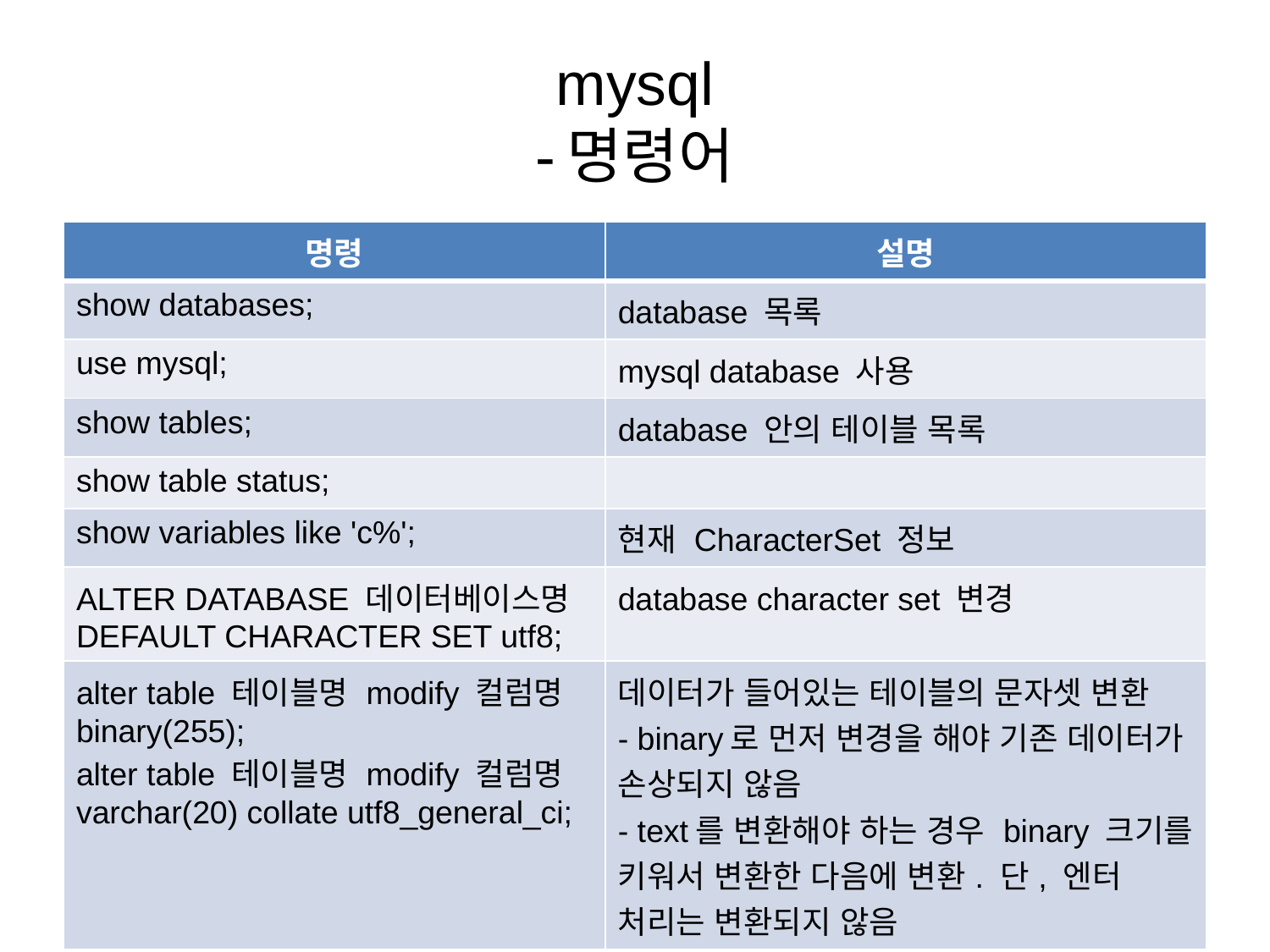

# mysql -명령어
| 명령 | 설명 |
| --- | --- |
| show databases; | database 목록 |
| use mysql; | mysql database 사용 |
| show tables; | database 안의 테이블 목록 |
| show table status; |  |
| show variables like 'c%'; | 현재 CharacterSet 정보 |
| ALTER DATABASE 데이터베이스명 DEFAULT CHARACTER SET utf8; | database character set 변경 |
| alter table 테이블명 modify 컬럼명 binary(255); alter table 테이블명 modify 컬럼명 varchar(20) collate utf8\_general\_ci; | 데이터가 들어있는 테이블의 문자셋 변환 - binary로 먼저 변경을 해야 기존 데이터가 손상되지 않음 - text를 변환해야 하는 경우 binary 크기를 키워서 변환한 다음에 변환. 단, 엔터 처리는 변환되지 않음 |